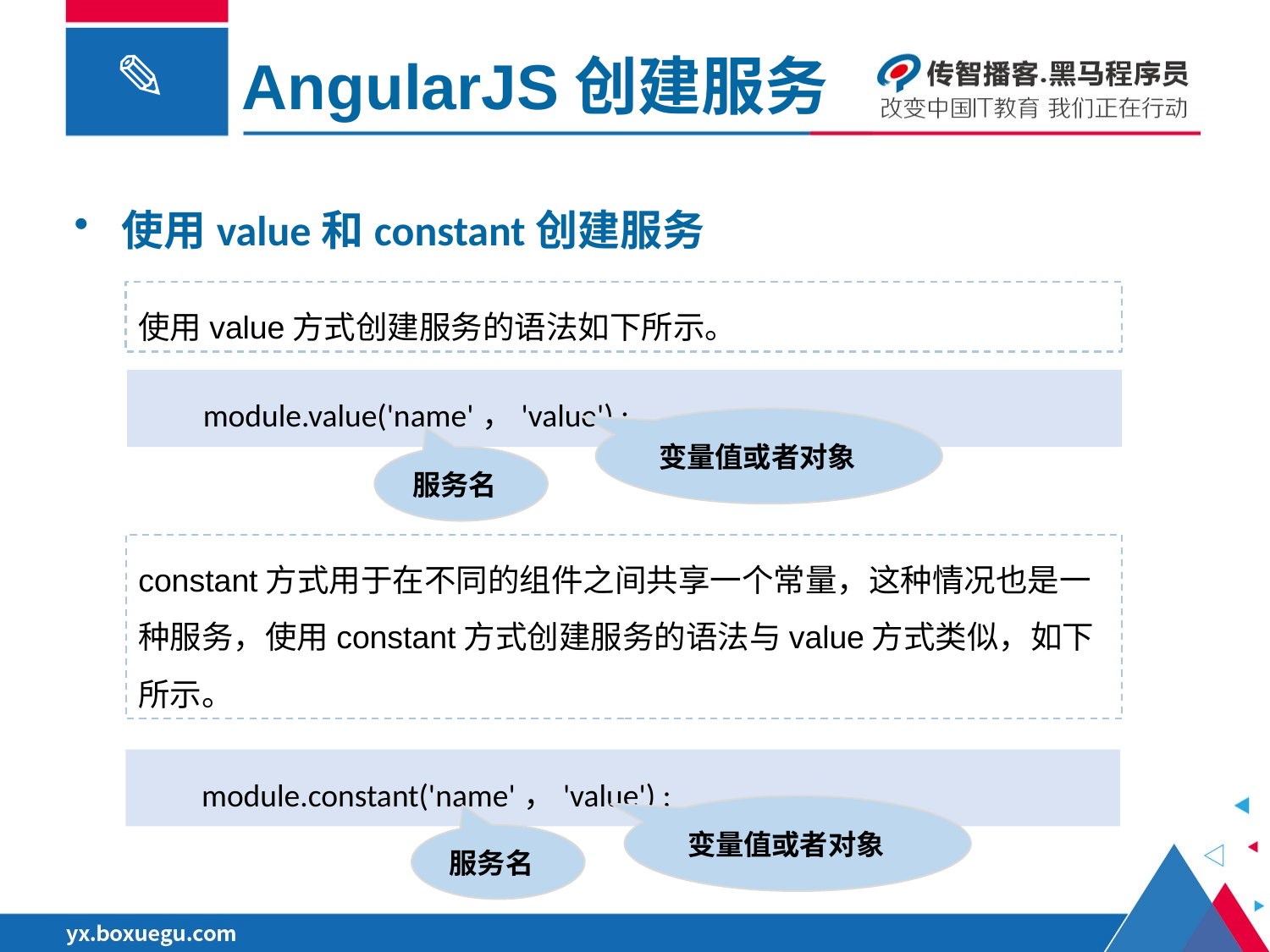

AngularJS创建服务
使用value和constant创建服务
使用value方式创建服务的语法如下所示。
module.value('name'，'value') ;
变量值或者对象
服务名
constant方式用于在不同的组件之间共享一个常量，这种情况也是一种服务，使用constant方式创建服务的语法与value方式类似，如下所示。
module.constant('name'，'value') ;
变量值或者对象
服务名